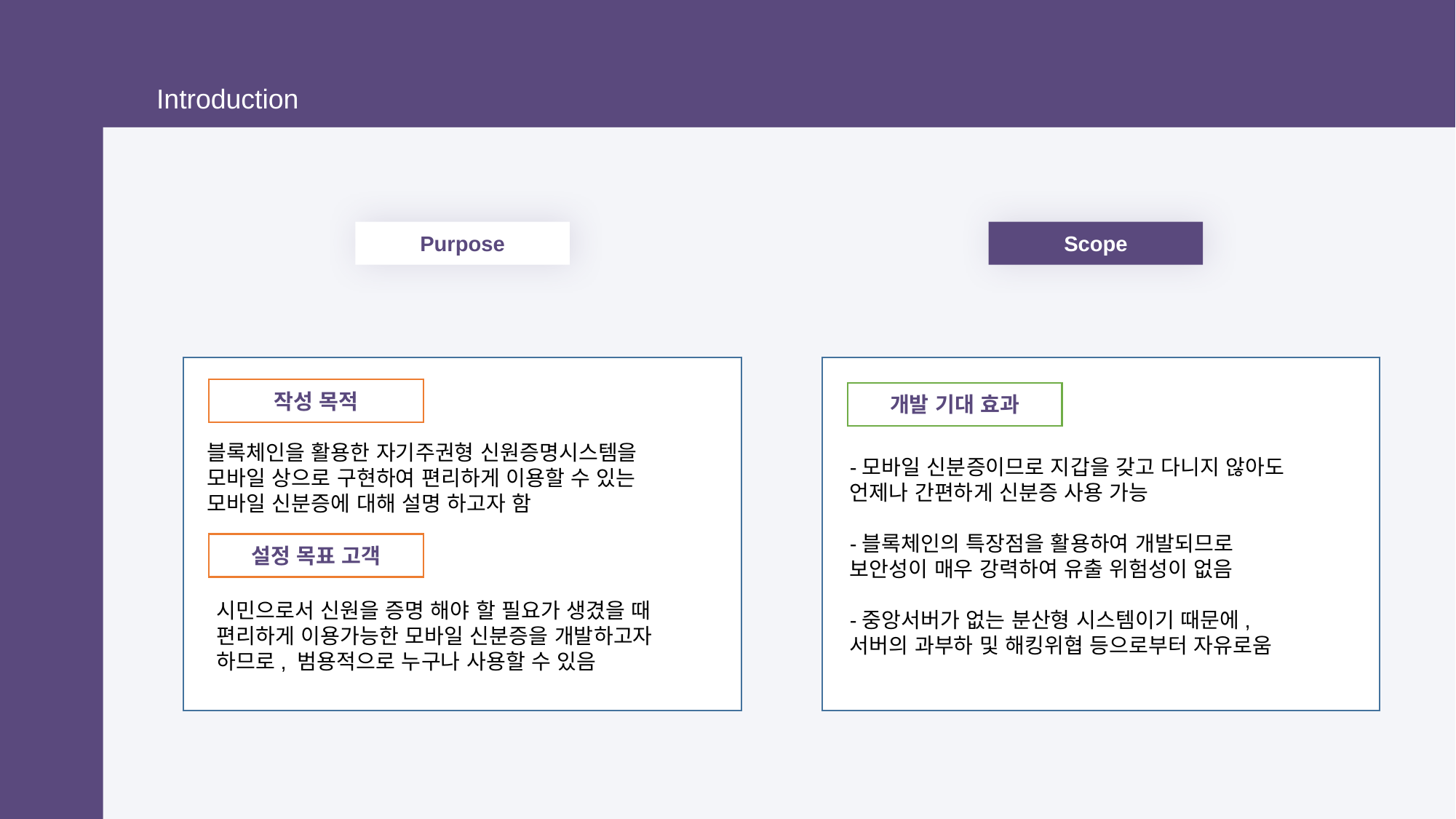

Introduction
Purpose
Scope

작성 목적
개발 기대 효과
블록체인을 활용한 자기주권형 신원증명시스템을 모바일 상으로 구현하여 편리하게 이용할 수 있는 모바일 신분증에 대해 설명 하고자 함
-모바일 신분증이므로 지갑을 갖고 다니지 않아도
언제나 간편하게 신분증 사용 가능

-블록체인의 특장점을 활용하여 개발되므로
보안성이 매우 강력하여 유출 위험성이 없음

-중앙서버가 없는 분산형 시스템이기 때문에,
서버의 과부하 및 해킹위협 등으로부터 자유로움
설정 목표 고객
시민으로서 신원을 증명 해야 할 필요가 생겼을 때 편리하게 이용가능한 모바일 신분증을 개발하고자 하므로, 범용적으로 누구나 사용할 수 있음